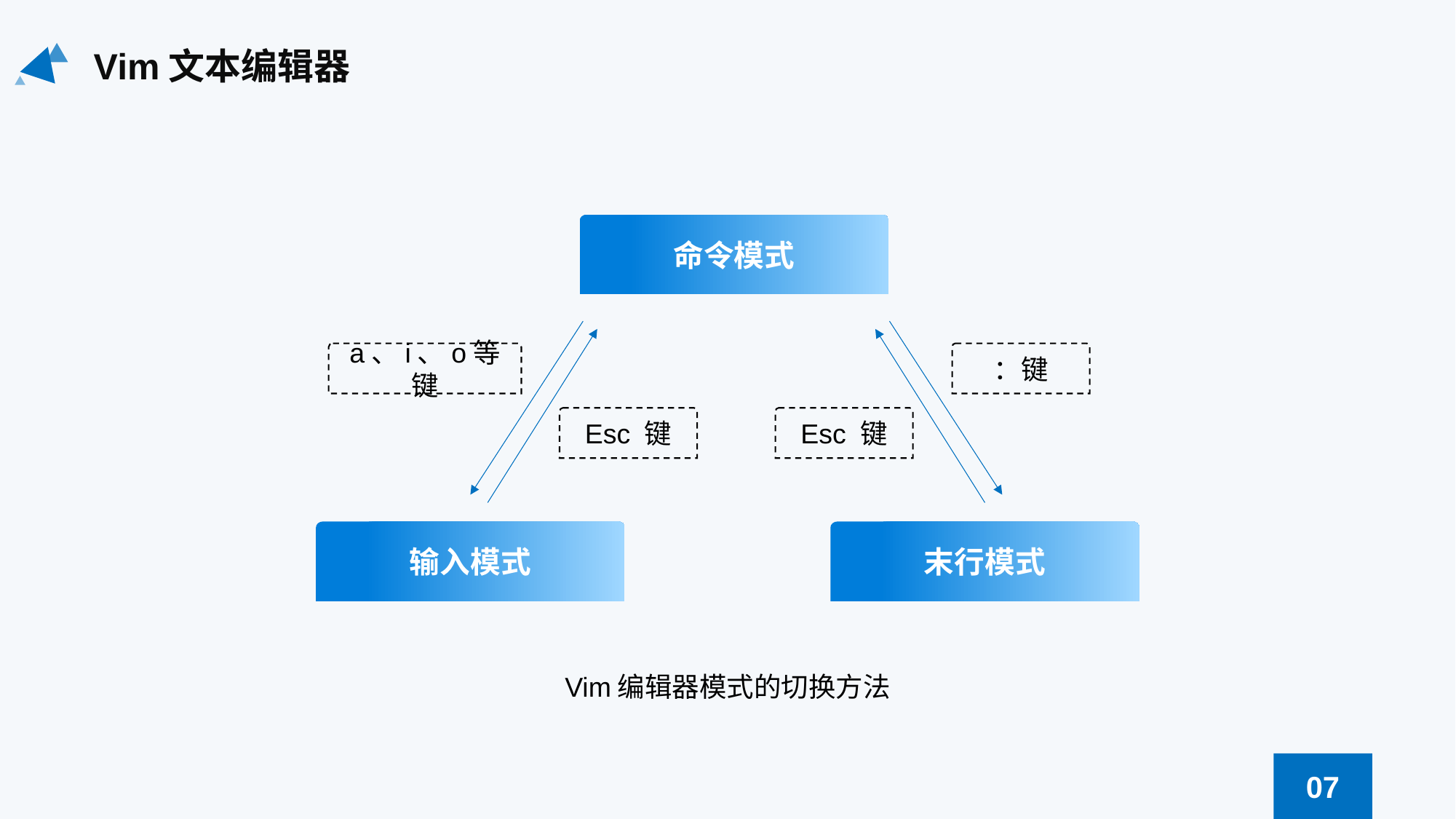

Vim文本编辑器

命令模式
a、i、o等键
：键
Esc 键
Esc 键
输入模式
末行模式
Vim编辑器模式的切换方法

07